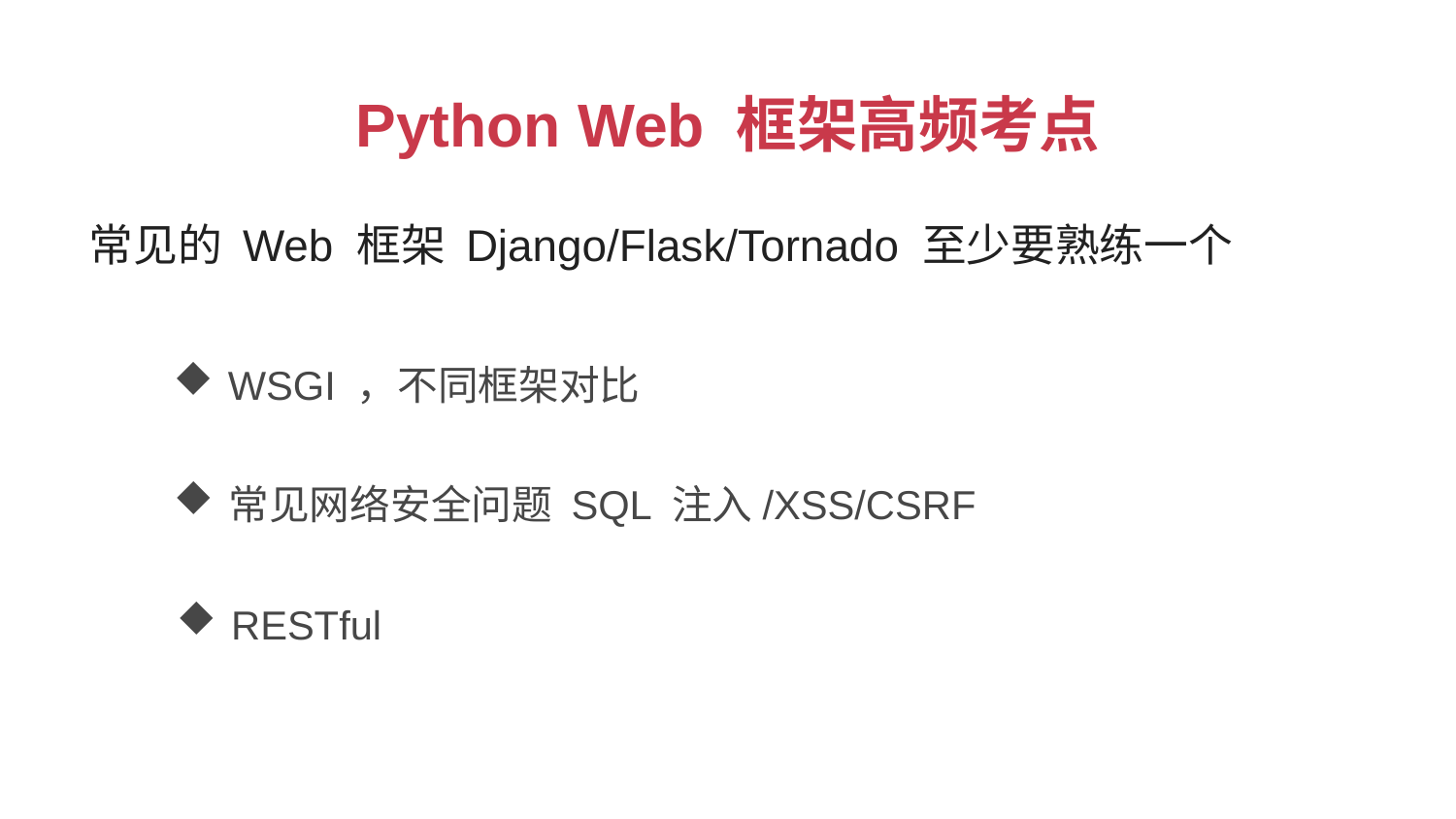

Python Web 框架高频考点
常见的 Web 框架 Django/Flask/Tornado 至少要熟练一个
WSGI ，不同框架对比
常见网络安全问题 SQL 注入/XSS/CSRF
RESTful